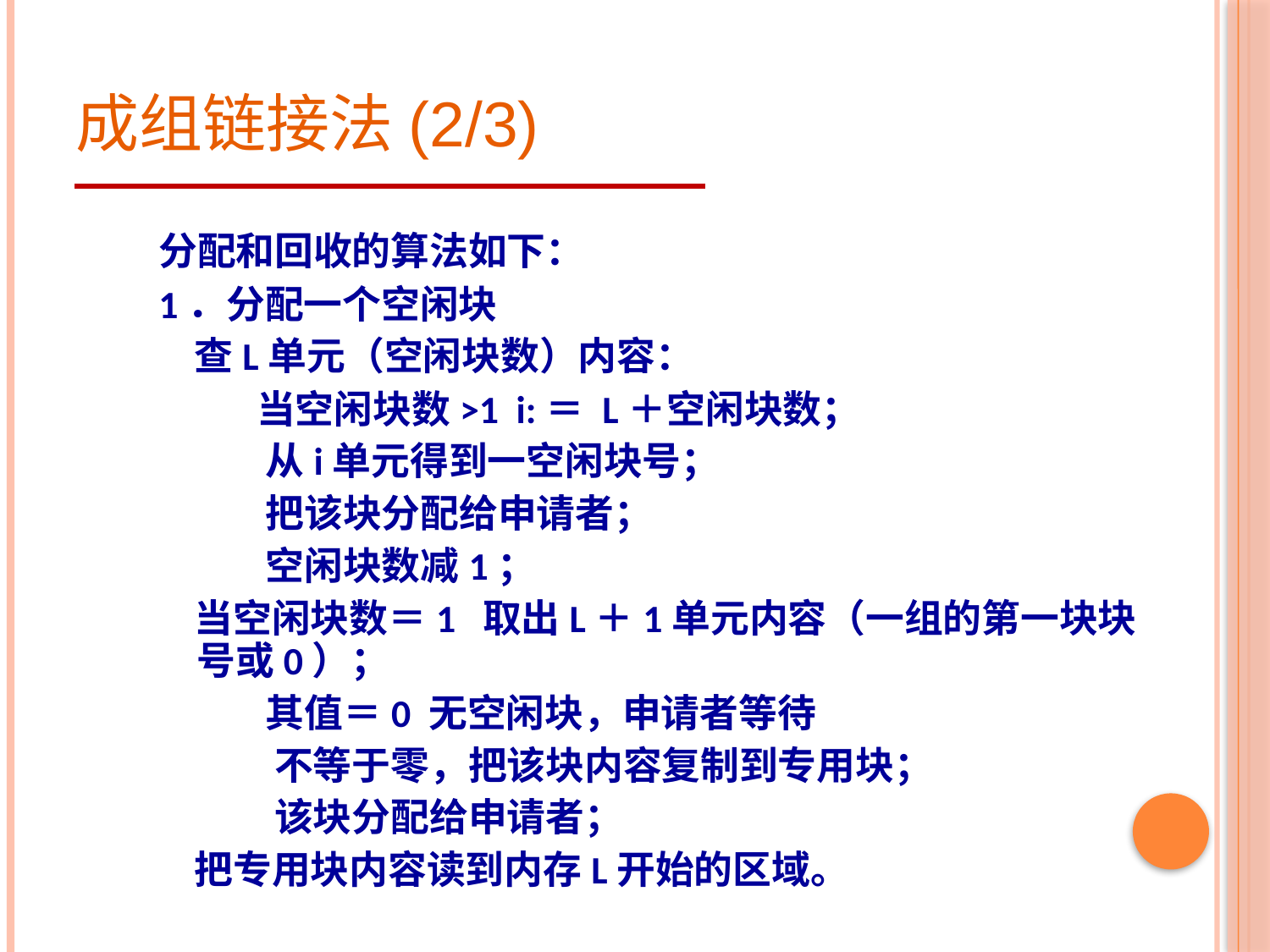

# 成组链接法(2/3)
分配和回收的算法如下：
1．分配一个空闲块
   查L单元（空闲块数）内容：
          当空闲块数>1  i:＝ L＋空闲块数；
           从i单元得到一空闲块号；
           把该块分配给申请者；
           空闲块数减1；
   当空闲块数＝1  取出L＋1单元内容（一组的第一块块号或0）；
           其值＝0 无空闲块，申请者等待
            不等于零，把该块内容复制到专用块；
            该块分配给申请者；
   把专用块内容读到内存L开始的区域。